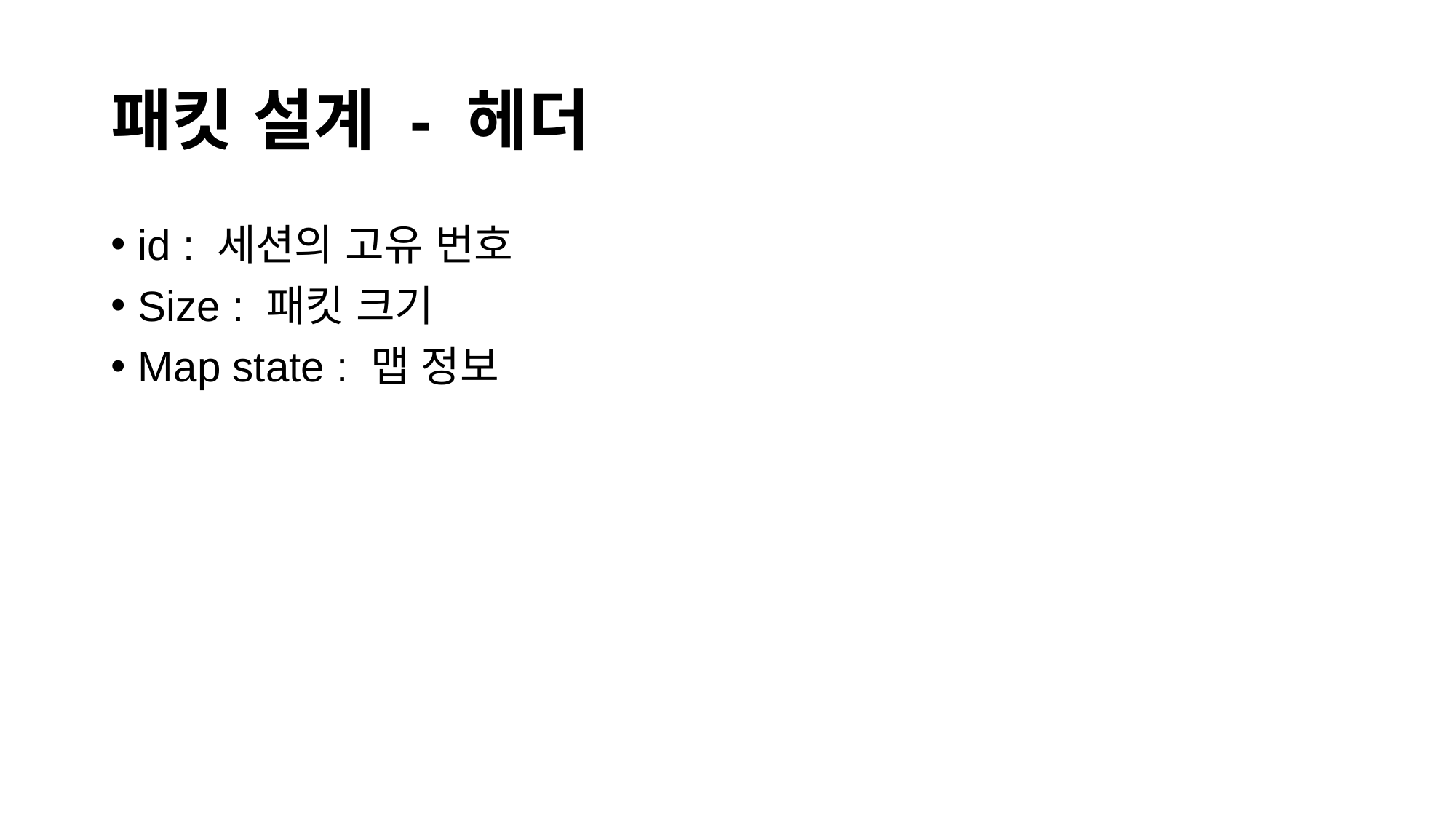

# 패킷 설계 - 헤더
id : 세션의 고유 번호
Size : 패킷 크기
Map state : 맵 정보